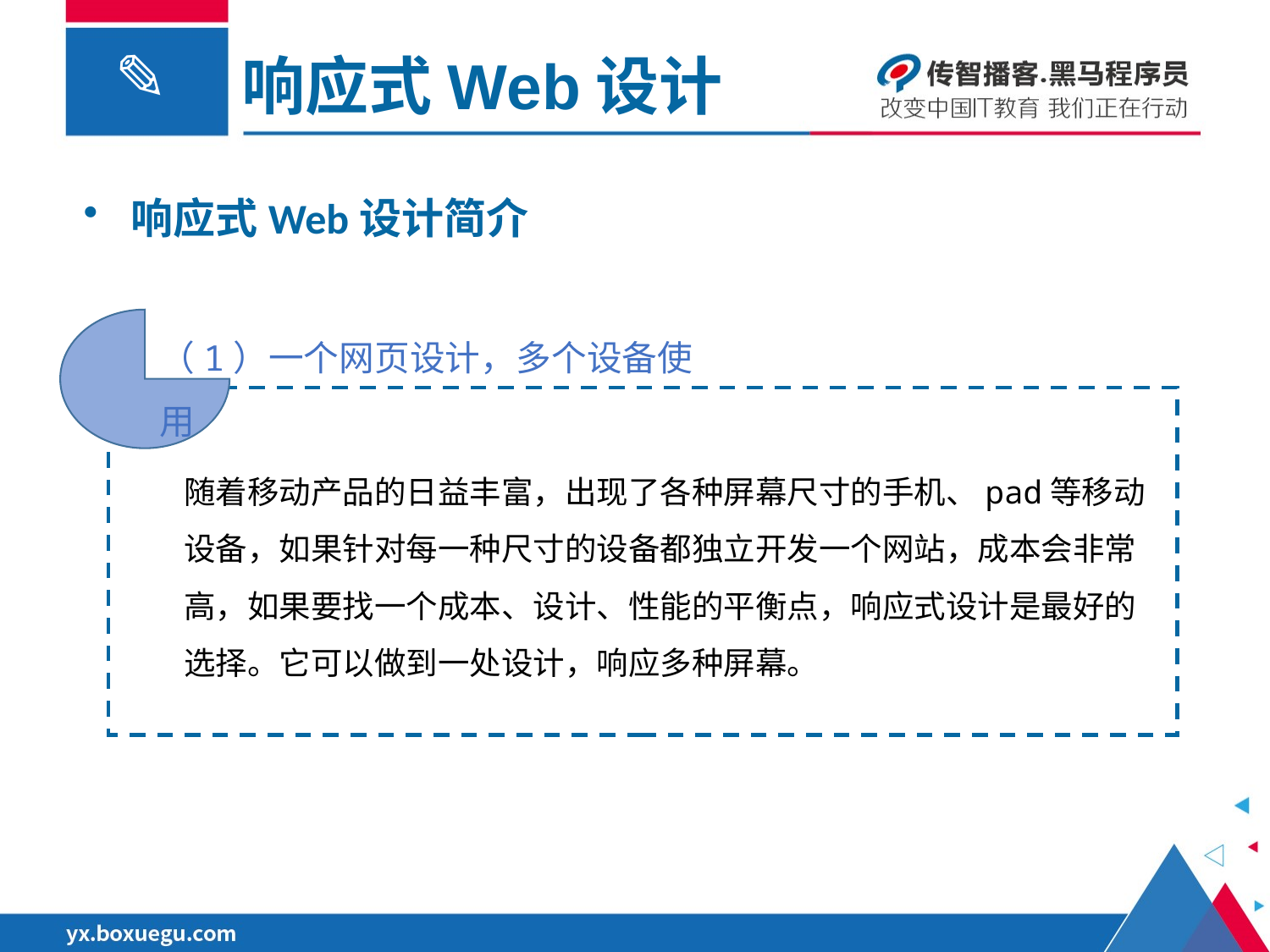

响应式Web设计
响应式Web设计简介
（1）一个网页设计，多个设备使用

随着移动产品的日益丰富，出现了各种屏幕尺寸的手机、pad等移动设备，如果针对每一种尺寸的设备都独立开发一个网站，成本会非常高，如果要找一个成本、设计、性能的平衡点，响应式设计是最好的选择。它可以做到一处设计，响应多种屏幕。